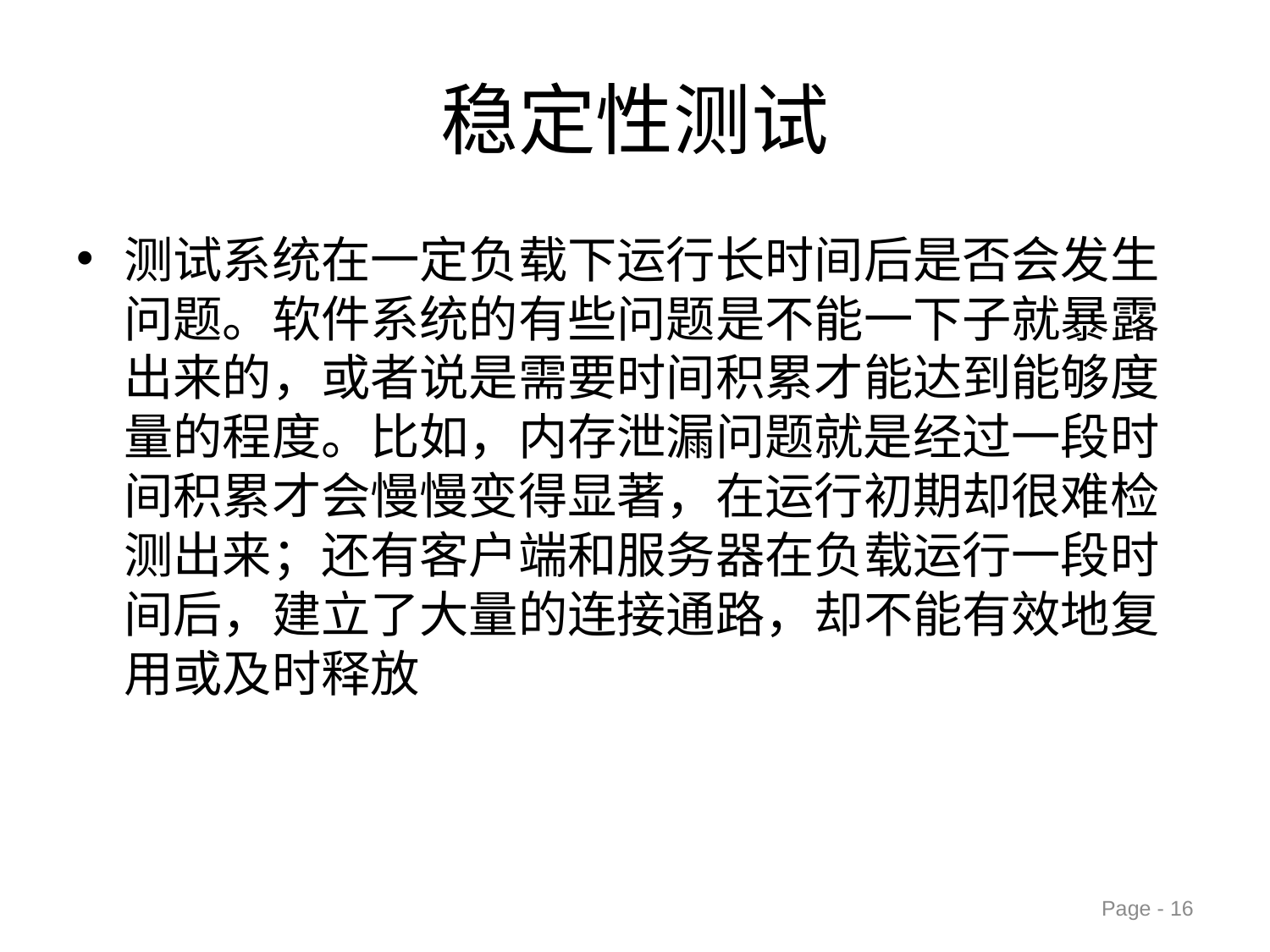

# 稳定性测试
测试系统在一定负载下运行长时间后是否会发生问题。软件系统的有些问题是不能一下子就暴露出来的，或者说是需要时间积累才能达到能够度量的程度。比如，内存泄漏问题就是经过一段时间积累才会慢慢变得显著，在运行初期却很难检测出来；还有客户端和服务器在负载运行一段时间后，建立了大量的连接通路，却不能有效地复用或及时释放

Page - 16